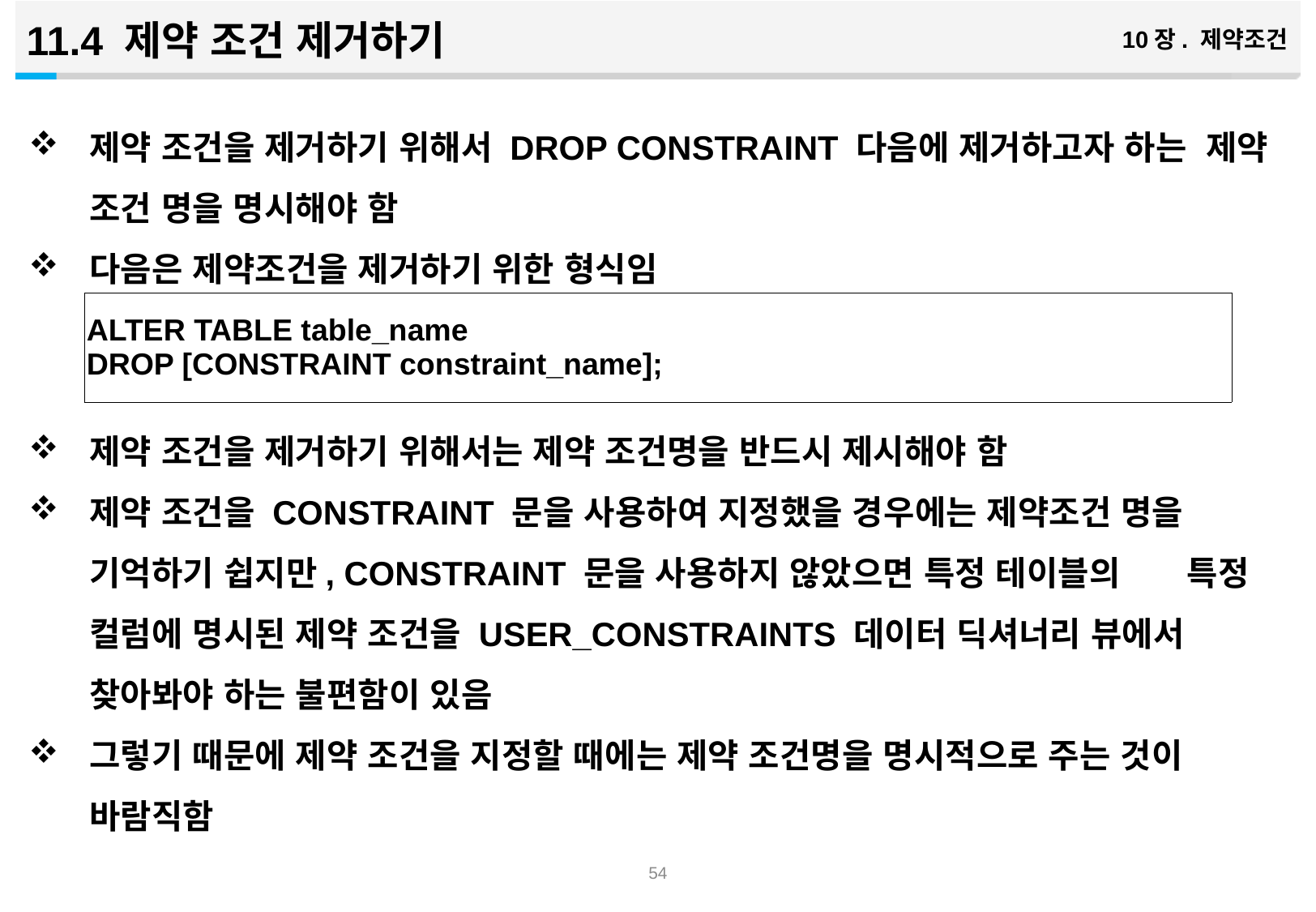

11.4 제약 조건 제거하기
10장. 제약조건
제약 조건을 제거하기 위해서 DROP CONSTRAINT 다음에 제거하고자 하는  제약 조건 명을 명시해야 함
다음은 제약조건을 제거하기 위한 형식임

제약 조건을 제거하기 위해서는 제약 조건명을 반드시 제시해야 함
제약 조건을 CONSTRAINT 문을 사용하여 지정했을 경우에는 제약조건 명을 기억하기 쉽지만, CONSTRAINT 문을 사용하지 않았으면 특정 테이블의       특정 컬럼에 명시된 제약 조건을 USER_CONSTRAINTS 데이터 딕셔너리 뷰에서 찾아봐야 하는 불편함이 있음
그렇기 때문에 제약 조건을 지정할 때에는 제약 조건명을 명시적으로 주는 것이 바람직함
| ALTER TABLE table\_name DROP [CONSTRAINT constraint\_name]; |
| --- |
54